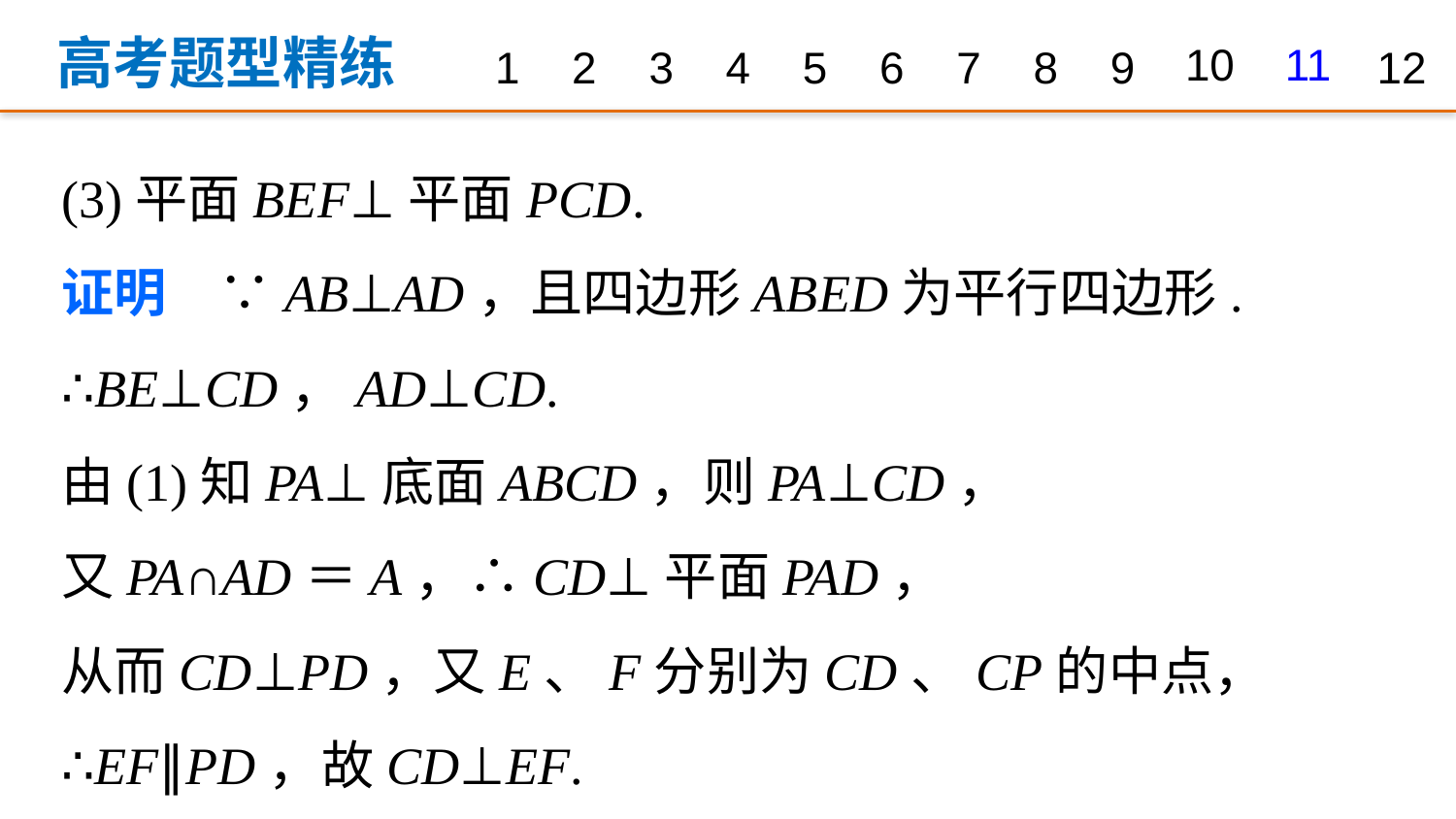

高考题型精练
1
2
3
4
5
6
7
8
9
10
11
12
(3)平面BEF⊥平面PCD.
证明　∵AB⊥AD，且四边形ABED为平行四边形.
∴BE⊥CD，AD⊥CD.
由(1)知PA⊥底面ABCD，则PA⊥CD，
又PA∩AD＝A，∴CD⊥平面PAD，
从而CD⊥PD，又E、F分别为CD、CP的中点，
∴EF∥PD，故CD⊥EF.